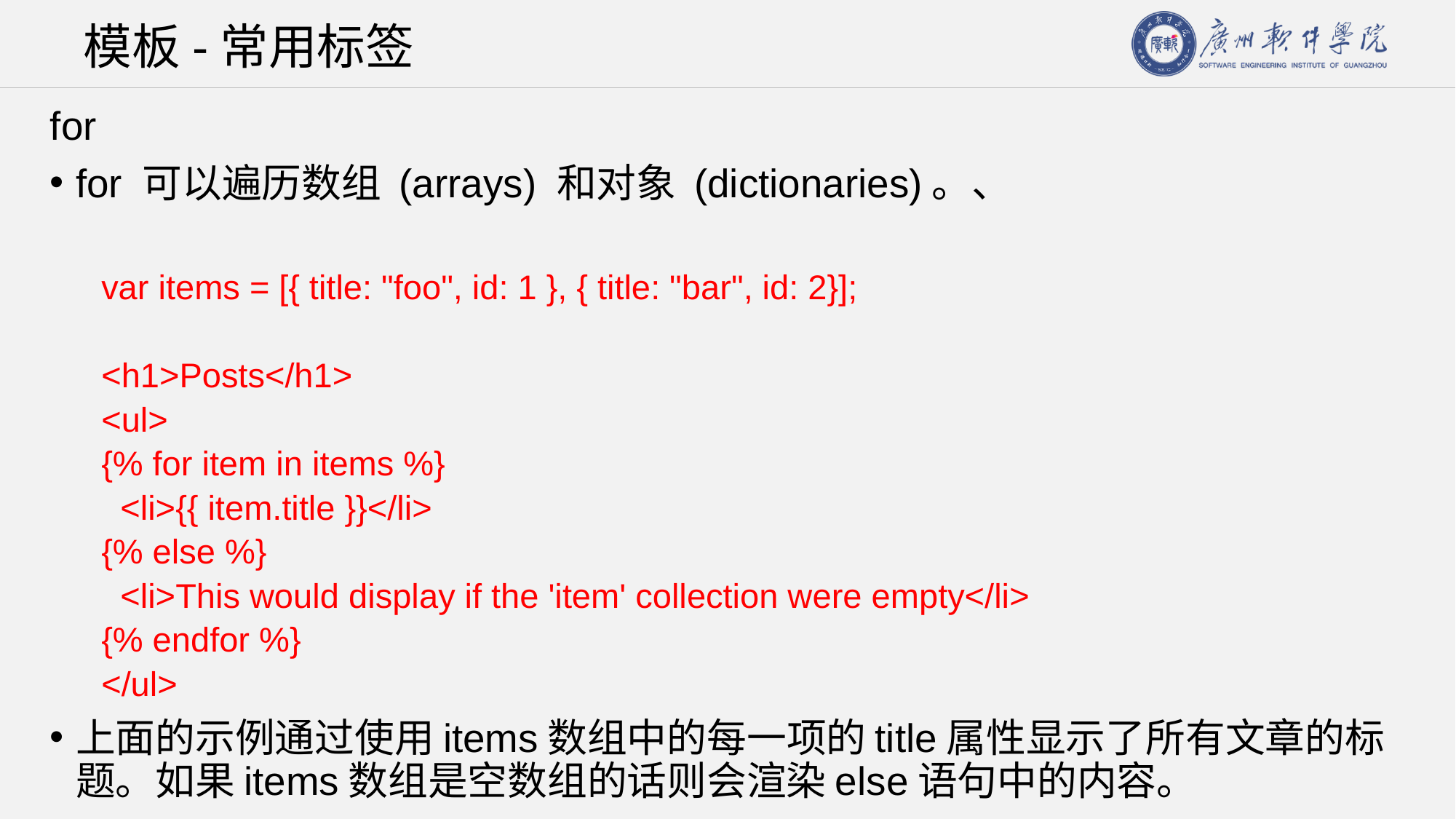

# 模板-常用标签
for
for 可以遍历数组 (arrays) 和对象 (dictionaries)。、

var items = [{ title: "foo", id: 1 }, { title: "bar", id: 2}];

<h1>Posts</h1>
<ul>
{% for item in items %}
  <li>{{ item.title }}</li>
{% else %}
  <li>This would display if the 'item' collection were empty</li>
{% endfor %}
</ul>
上面的示例通过使用items数组中的每一项的title属性显示了所有文章的标题。如果items数组是空数组的话则会渲染else语句中的内容。